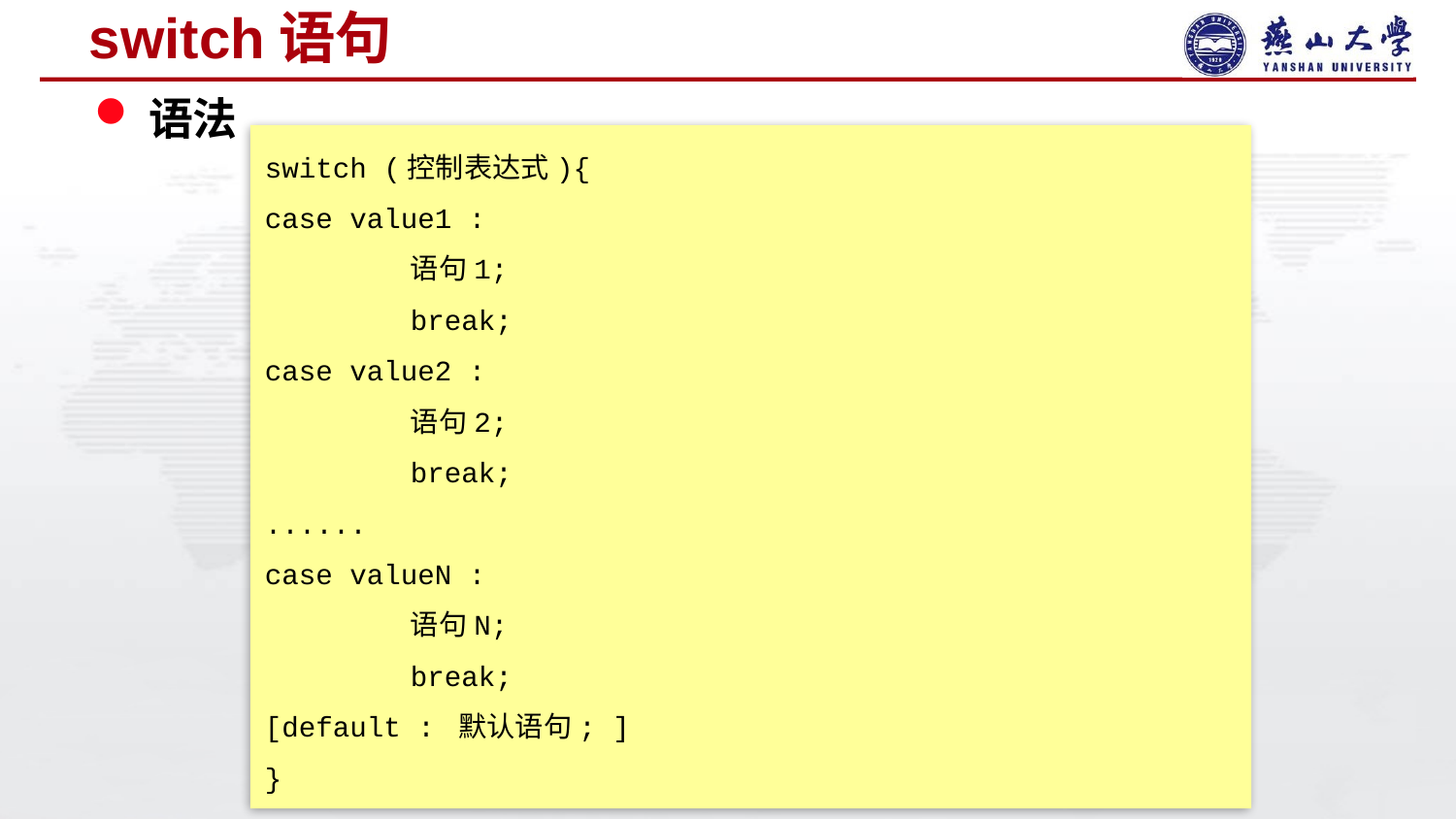

# switch语句
语法

switch (控制表达式){
case value1 :
	语句1;
	break;
case value2 :
	语句2;
	break;
......
case valueN :
	语句N;
	break;
[default : 默认语句; ]
}